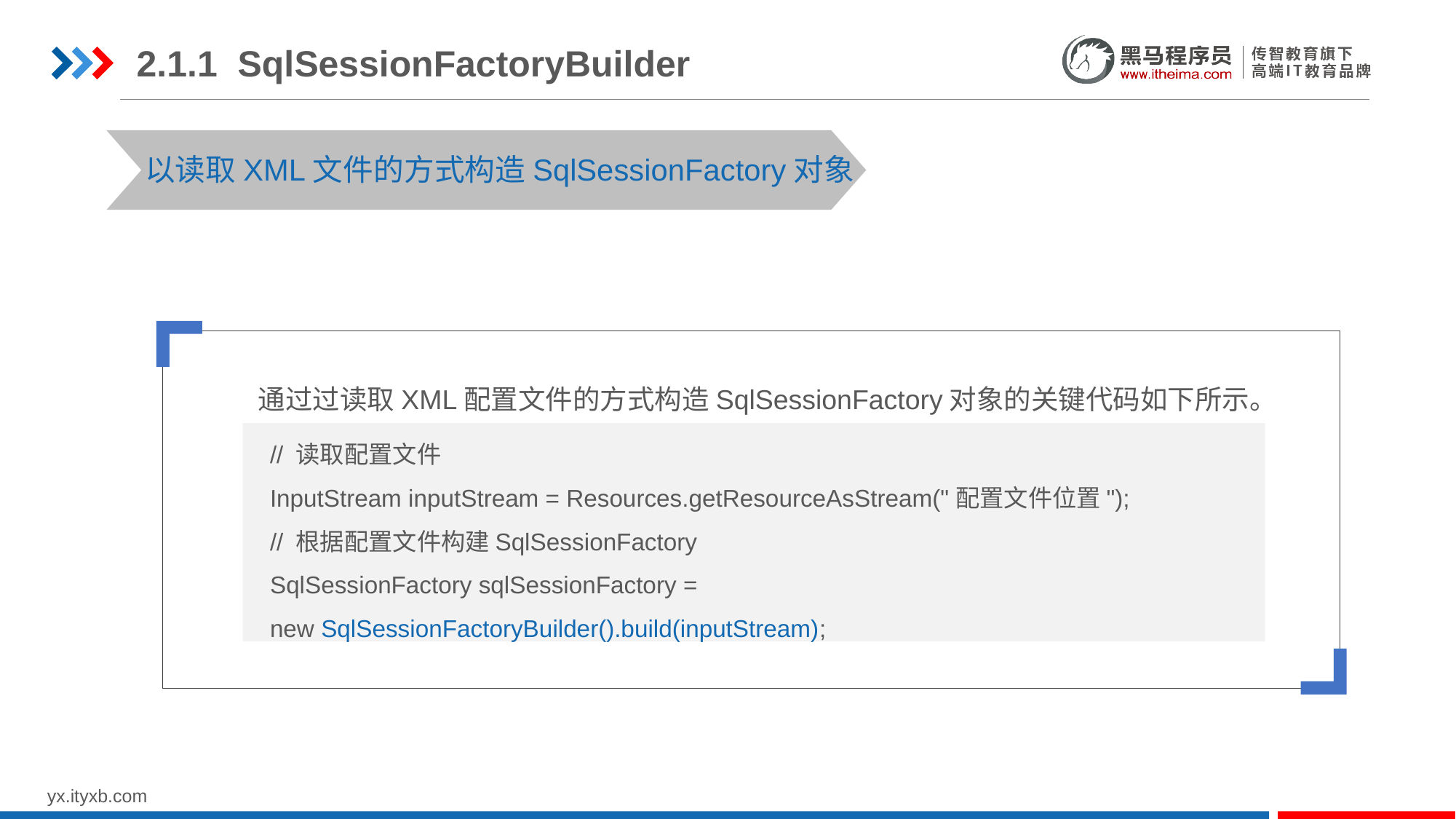

2.1.1  SqlSessionFactoryBuilder

以读取XML文件的方式构造SqlSessionFactory对象

        通过过读取XML配置文件的方式构造SqlSessionFactory对象的关键代码如下所示。
// 读取配置文件
InputStream inputStream = Resources.getResourceAsStream("配置文件位置");
// 根据配置文件构建SqlSessionFactory
SqlSessionFactory sqlSessionFactory =
new SqlSessionFactoryBuilder().build(inputStream);